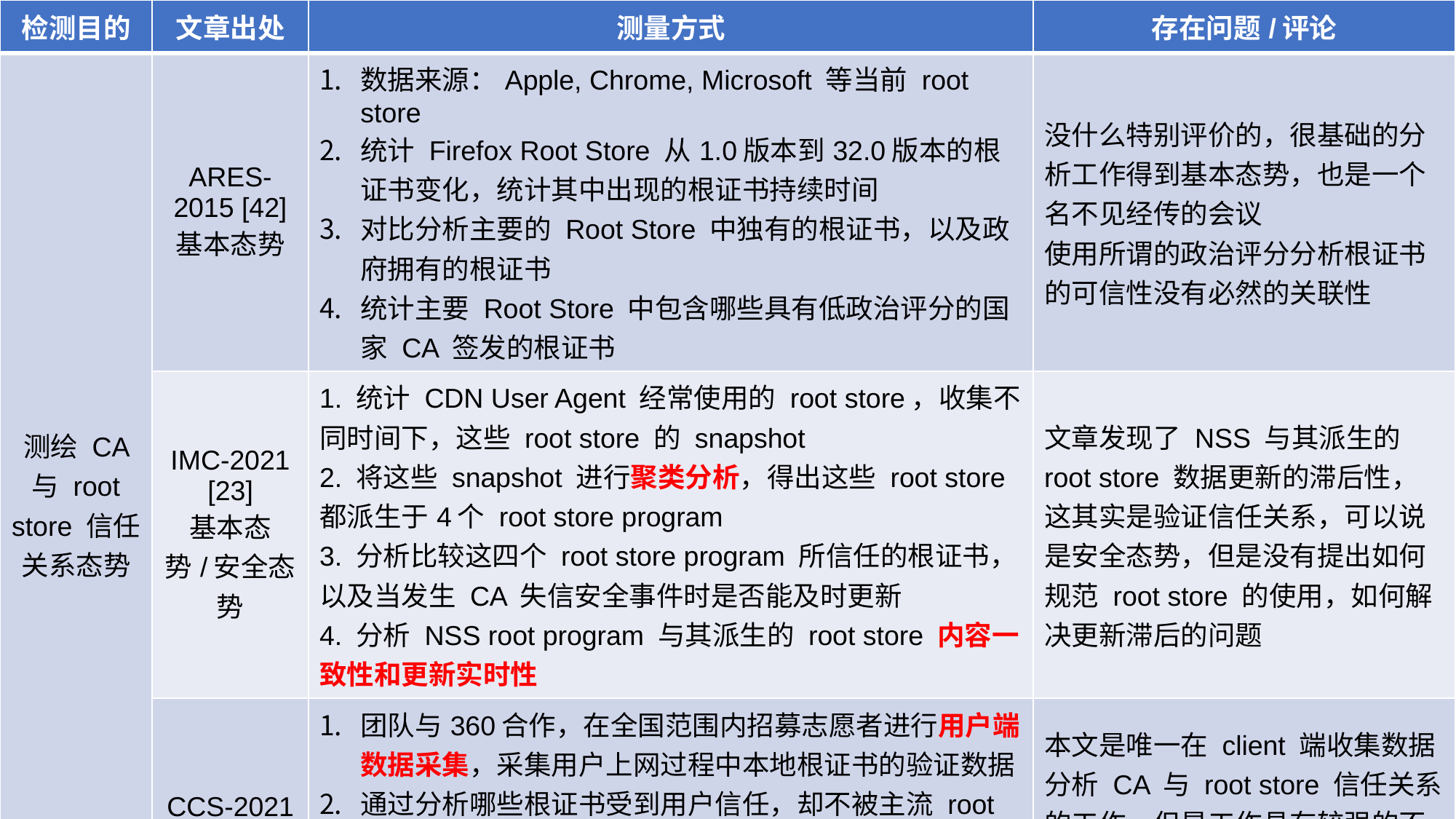

| 检测目的 | 文章出处 | 测量方式 | 存在问题/评论 |
| --- | --- | --- | --- |
| 测绘 CA 与 root store 信任关系态势 | ARES-2015 [42] 基本态势 | 数据来源：Apple, Chrome, Microsoft 等当前 root store 统计 Firefox Root Store 从1.0版本到32.0版本的根证书变化，统计其中出现的根证书持续时间 对比分析主要的 Root Store 中独有的根证书，以及政府拥有的根证书 统计主要 Root Store 中包含哪些具有低政治评分的国家 CA 签发的根证书 | 没什么特别评价的，很基础的分析工作得到基本态势，也是一个名不见经传的会议 使用所谓的政治评分分析根证书的可信性没有必然的关联性 |
|  | IMC-2021 [23] 基本态势/安全态势 | 1. 统计 CDN User Agent 经常使用的 root store，收集不同时间下，这些 root store 的 snapshot 2. 将这些 snapshot 进行聚类分析，得出这些 root store 都派生于4个 root store program 3. 分析比较这四个 root store program 所信任的根证书，以及当发生 CA 失信安全事件时是否能及时更新 4. 分析 NSS root program 与其派生的 root store 内容一致性和更新实时性 | 文章发现了 NSS 与其派生的 root store 数据更新的滞后性，这其实是验证信任关系，可以说是安全态势，但是没有提出如何规范 root store 的使用，如何解决更新滞后的问题 |
|  | CCS-2021 [22] 安全态势 | 团队与360合作，在全国范围内招募志愿者进行用户端数据采集，采集用户上网过程中本地根证书的验证数据 通过分析哪些根证书受到用户信任，却不被主流 root store 信任，得出哪些 CA 属于隐藏 CA 通过在线日志解析算法将这些隐藏 CA 分为三类 分析这些根证书以及其签发的证书与正常的 CA 签发的证书有什么不同 | 本文是唯一在 client 端收集数据分析 CA 与 root store 信任关系的工作，但是工作具有较强的不可复现性 这个文章是可以验证信任关系的，所以其实是在检测安全态势 |